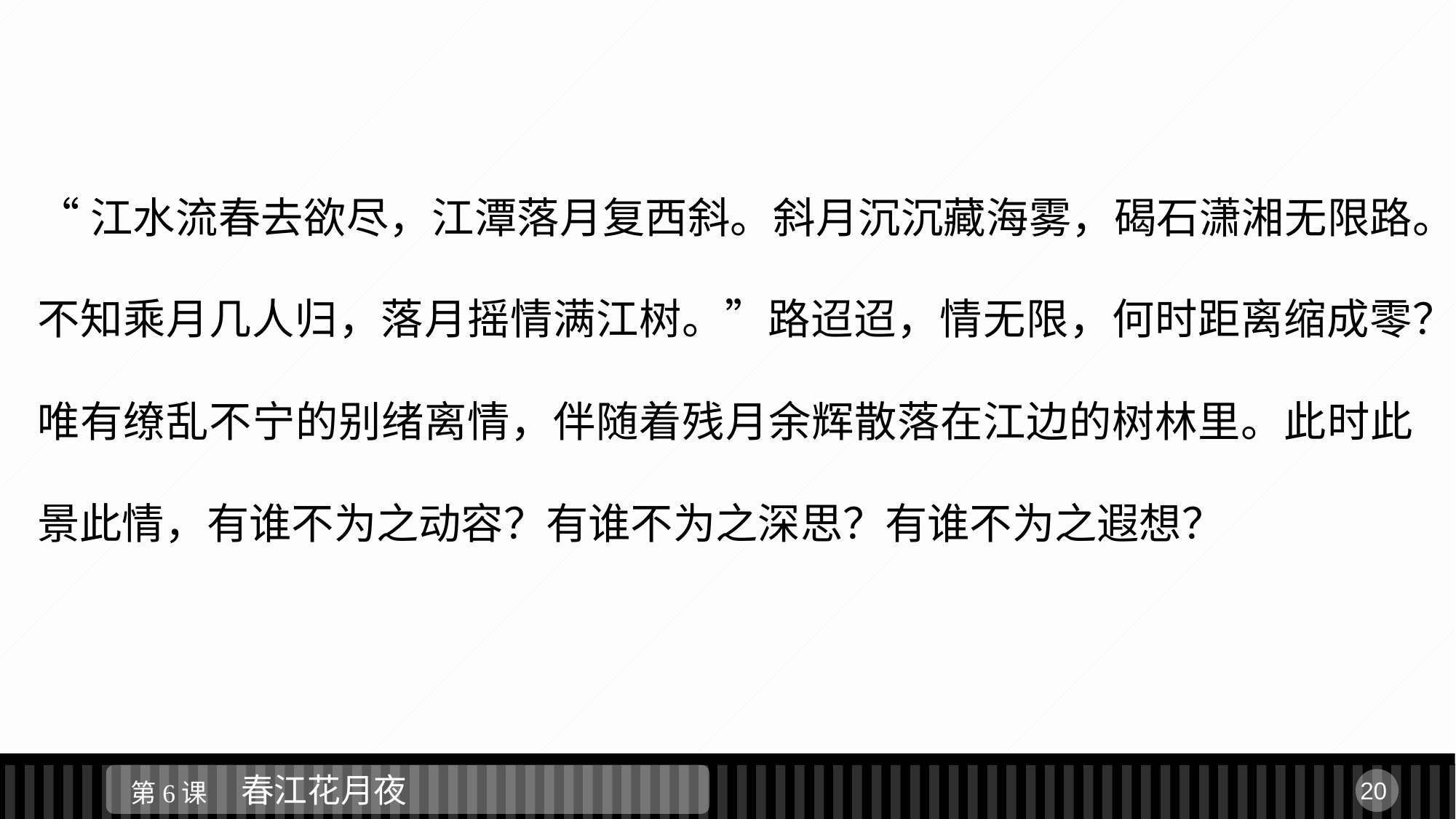

“江水流春去欲尽，江潭落月复西斜。斜月沉沉藏海雾，碣石潇湘无限路。不知乘月几人归，落月摇情满江树。”路迢迢，情无限，何时距离缩成零？唯有缭乱不宁的别绪离情，伴随着残月余辉散落在江边的树林里。此时此景此情，有谁不为之动容？有谁不为之深思？有谁不为之遐想？